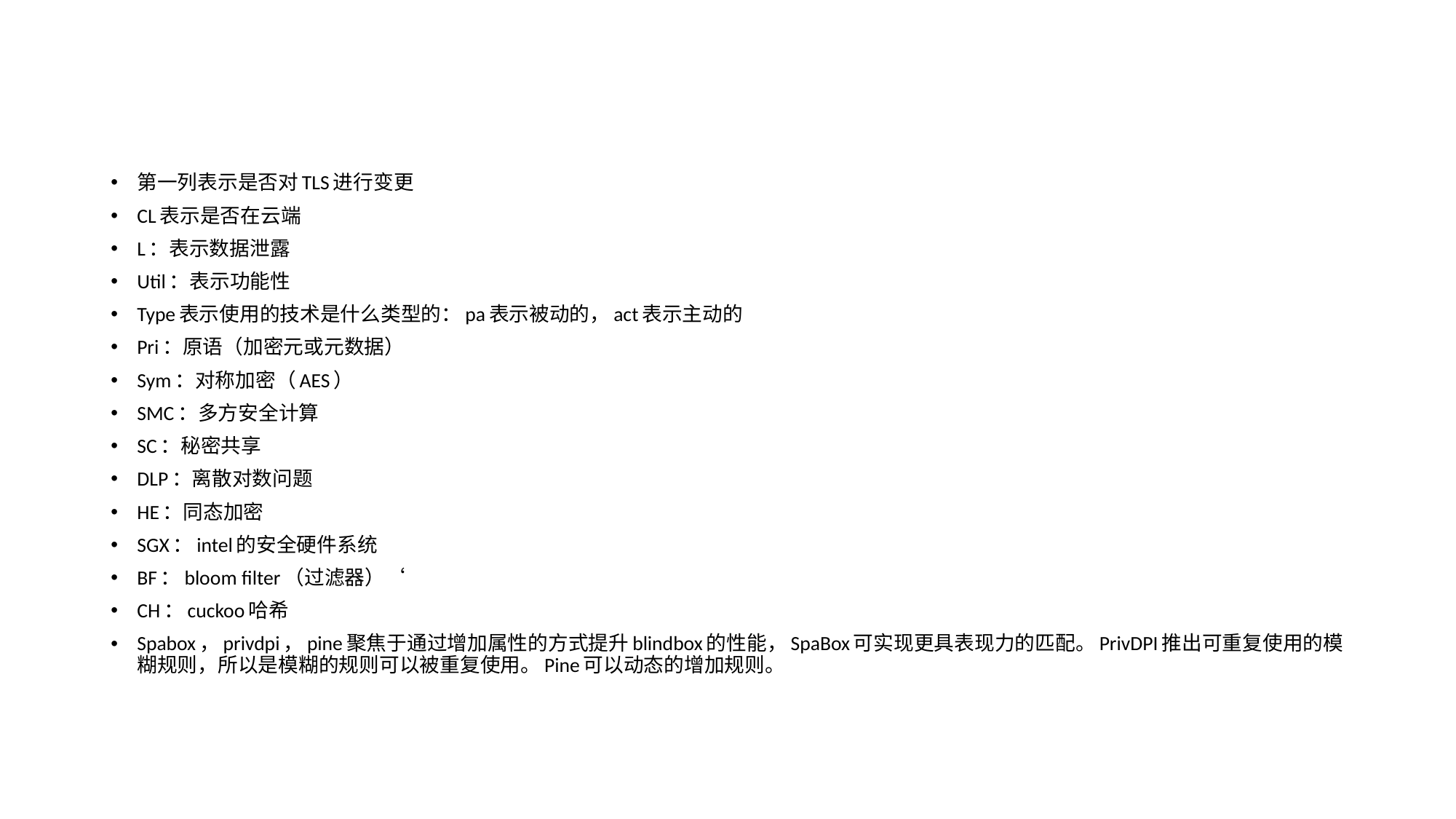

#
第一列表示是否对TLS进行变更
CL表示是否在云端
L：表示数据泄露
Util：表示功能性
Type表示使用的技术是什么类型的：pa表示被动的，act表示主动的
Pri：原语（加密元或元数据）
Sym：对称加密（AES）
SMC：多方安全计算
SC：秘密共享
DLP：离散对数问题
HE：同态加密
SGX：intel的安全硬件系统
BF：bloom filter（过滤器）‘
CH：cuckoo哈希
Spabox，privdpi，pine聚焦于通过增加属性的方式提升blindbox的性能，SpaBox可实现更具表现力的匹配。PrivDPI推出可重复使用的模糊规则，所以是模糊的规则可以被重复使用。Pine可以动态的增加规则。